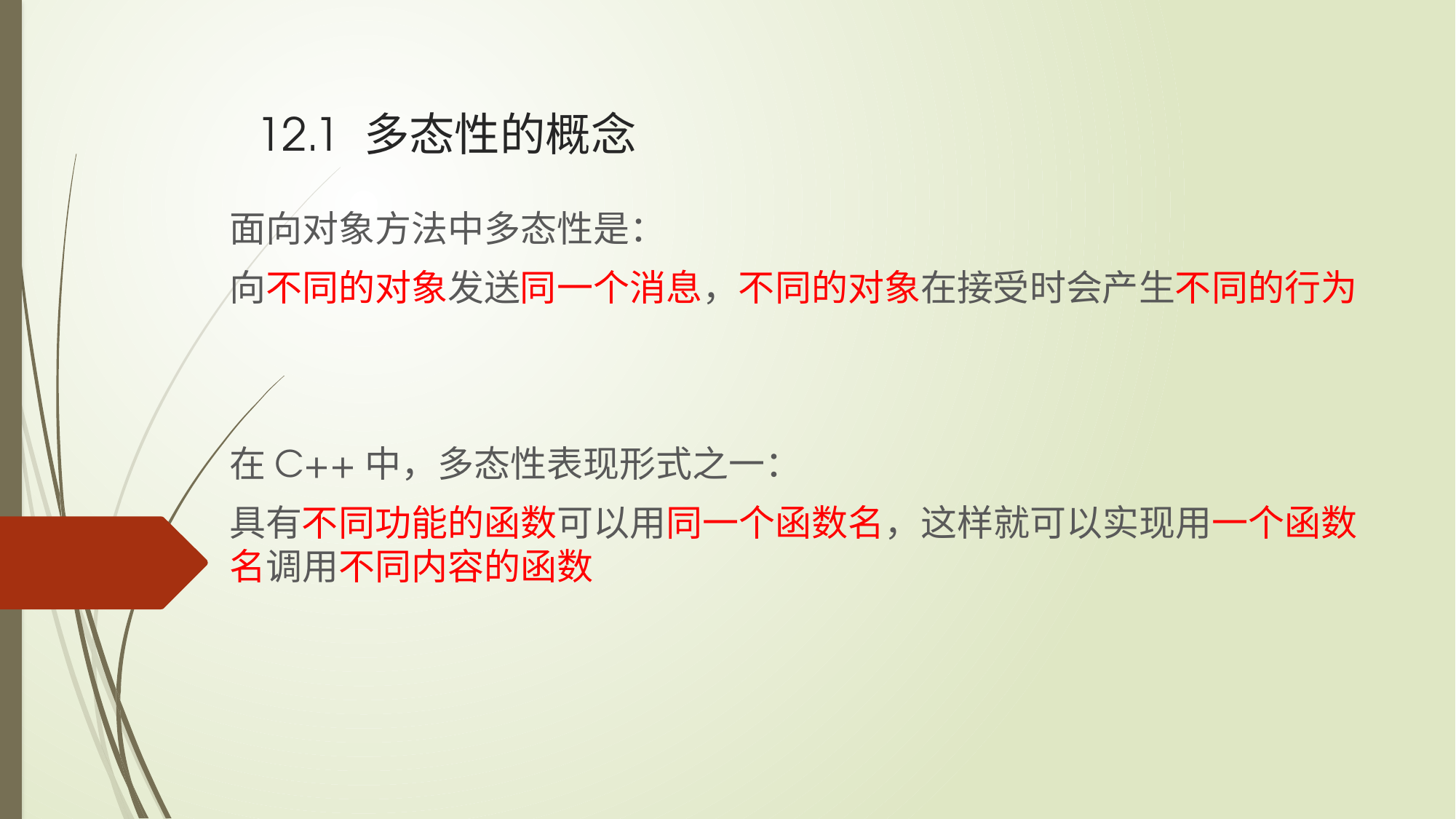

# 12.1 多态性的概念
面向对象方法中多态性是：
向不同的对象发送同一个消息，不同的对象在接受时会产生不同的行为

在C++中，多态性表现形式之一：
具有不同功能的函数可以用同一个函数名，这样就可以实现用一个函数名调用不同内容的函数